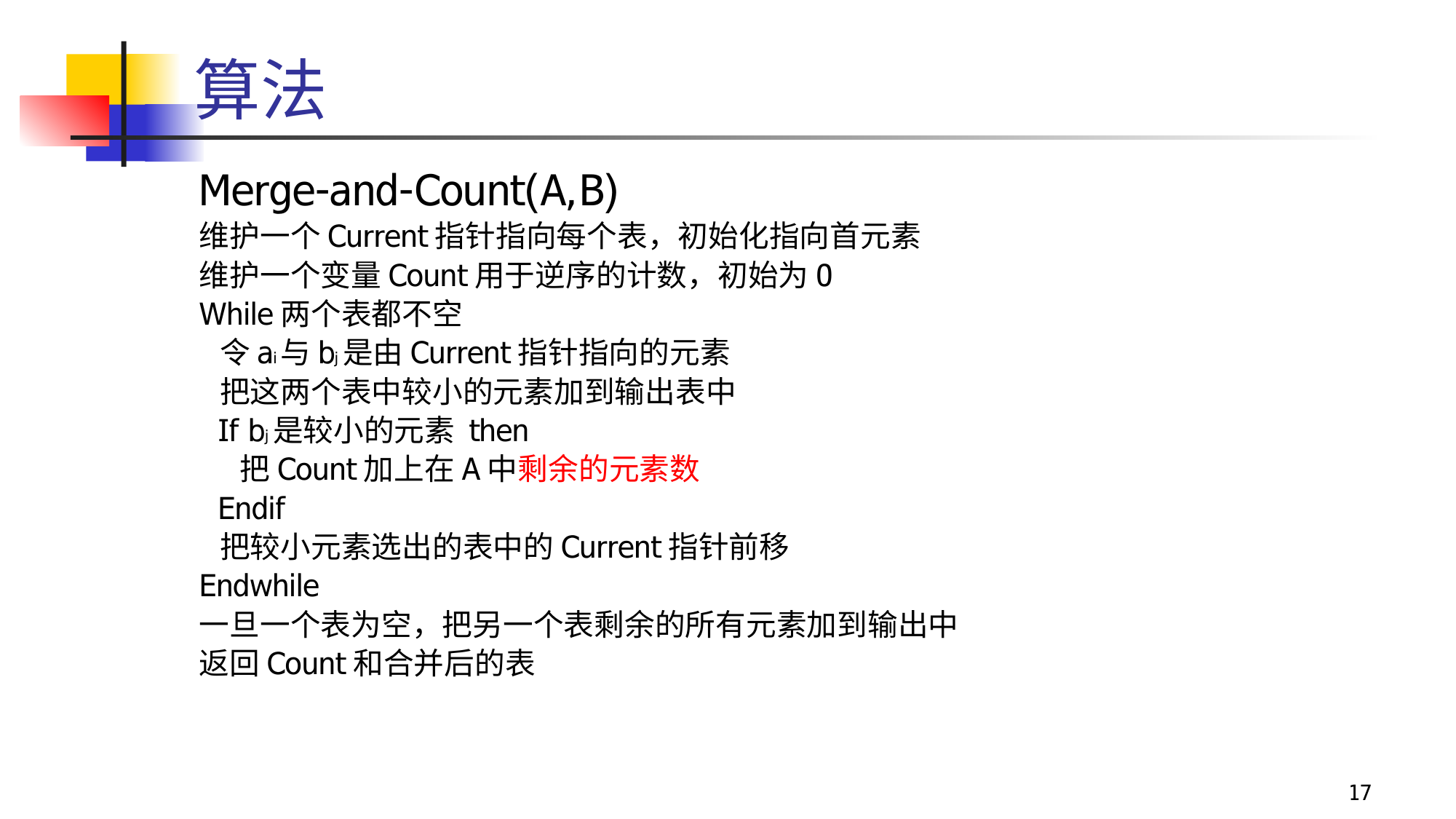

# 算法
Merge-and-Count(A,B)
维护一个Current指针指向每个表，初始化指向首元素
维护一个变量Count用于逆序的计数，初始为0
While两个表都不空
  令ai与bj是由Current指针指向的元素
  把这两个表中较小的元素加到输出表中
  If bj是较小的元素 then
     把Count加上在A中剩余的元素数
  Endif
  把较小元素选出的表中的Current指针前移
Endwhile
一旦一个表为空，把另一个表剩余的所有元素加到输出中
返回Count和合并后的表
17